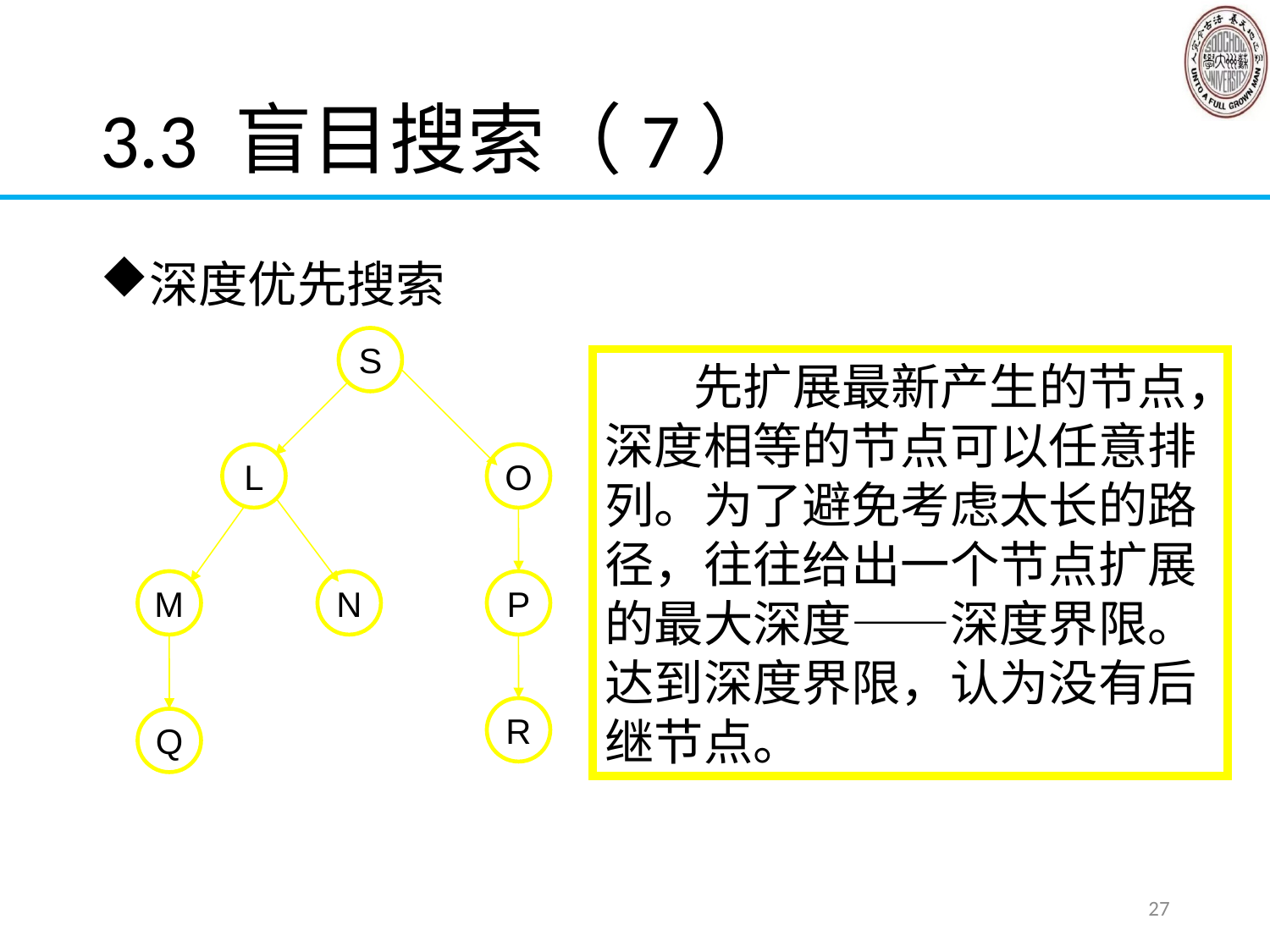

# 3.3 盲目搜索（7）
深度优先搜索

S

L
O

M
N
P

R
Q
       先扩展最新产生的节点，深度相等的节点可以任意排列。为了避免考虑太长的路径，往往给出一个节点扩展的最大深度——深度界限。达到深度界限，认为没有后继节点。
27